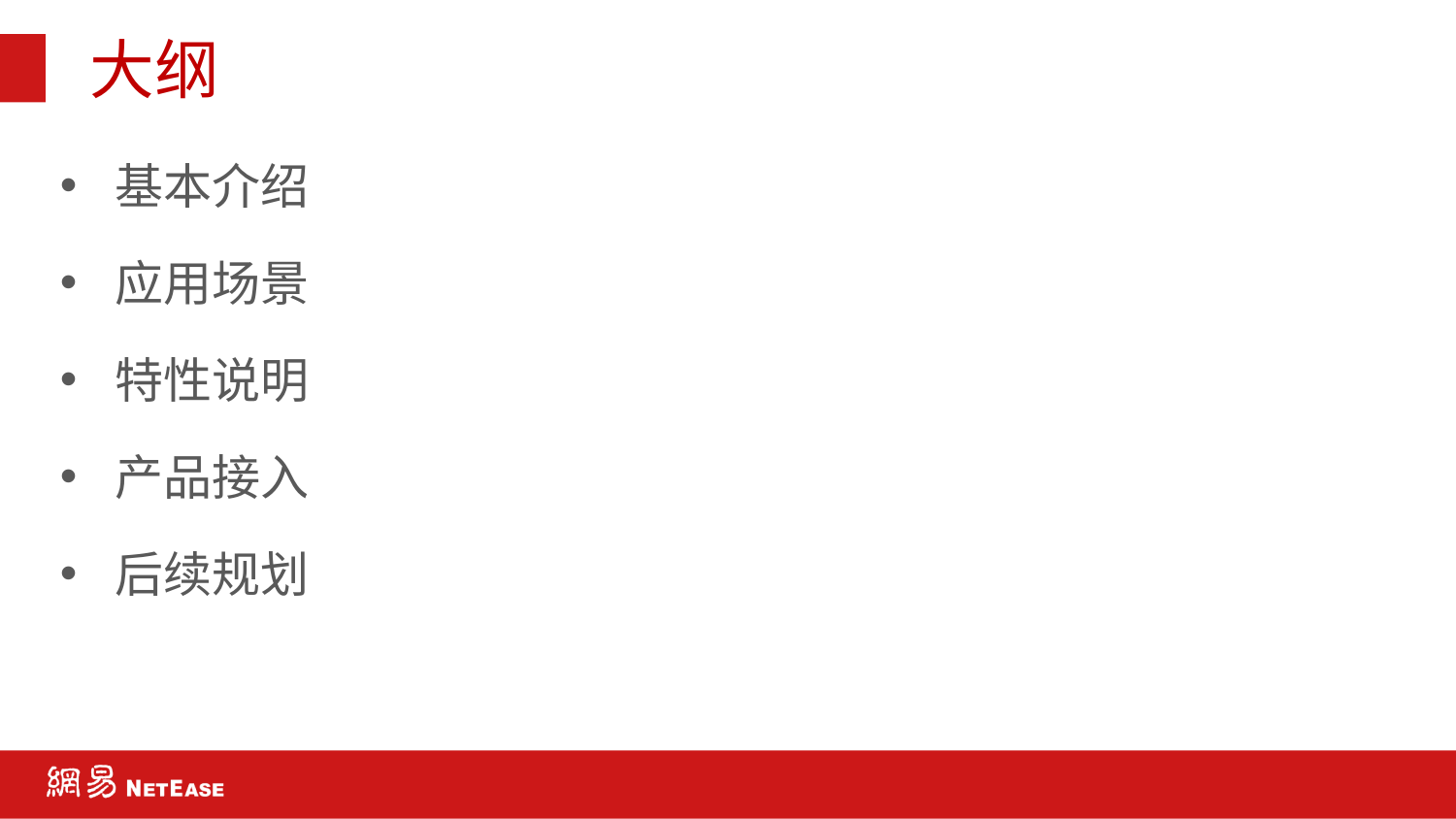

# 大纲
基本介绍
应用场景
特性说明
产品接入
后续规划